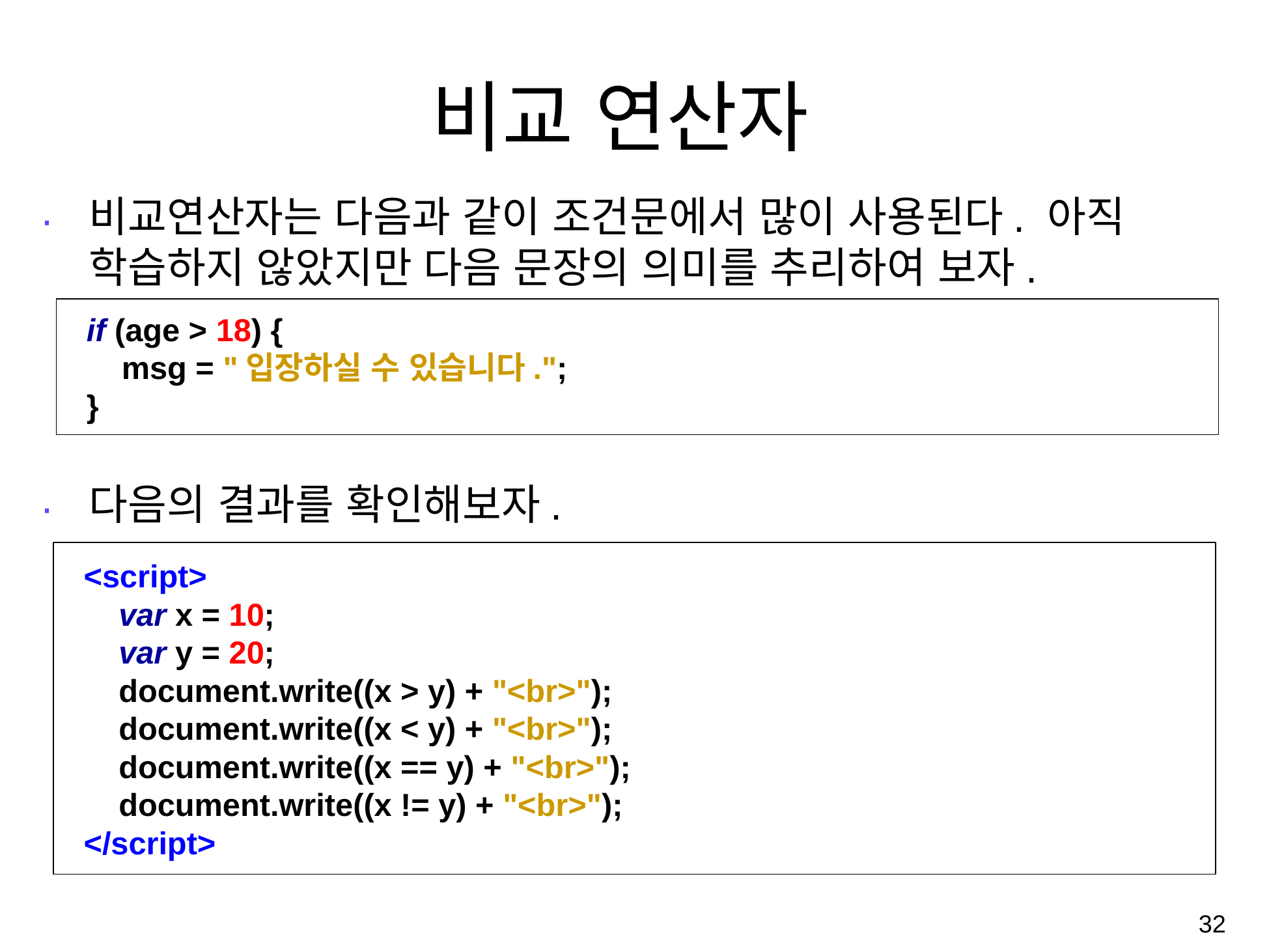

# 비교 연산자
비교연산자는 다음과 같이 조건문에서 많이 사용된다. 아직 학습하지 않았지만 다음 문장의 의미를 추리하여 보자.

다음의 결과를 확인해보자.
if (age > 18) {
    msg = "입장하실 수 있습니다.";
}
<script>
    var x = 10;
    var y = 20;
    document.write((x > y) + "<br>");
    document.write((x < y) + "<br>");
    document.write((x == y) + "<br>");
    document.write((x != y) + "<br>");
</script>
32